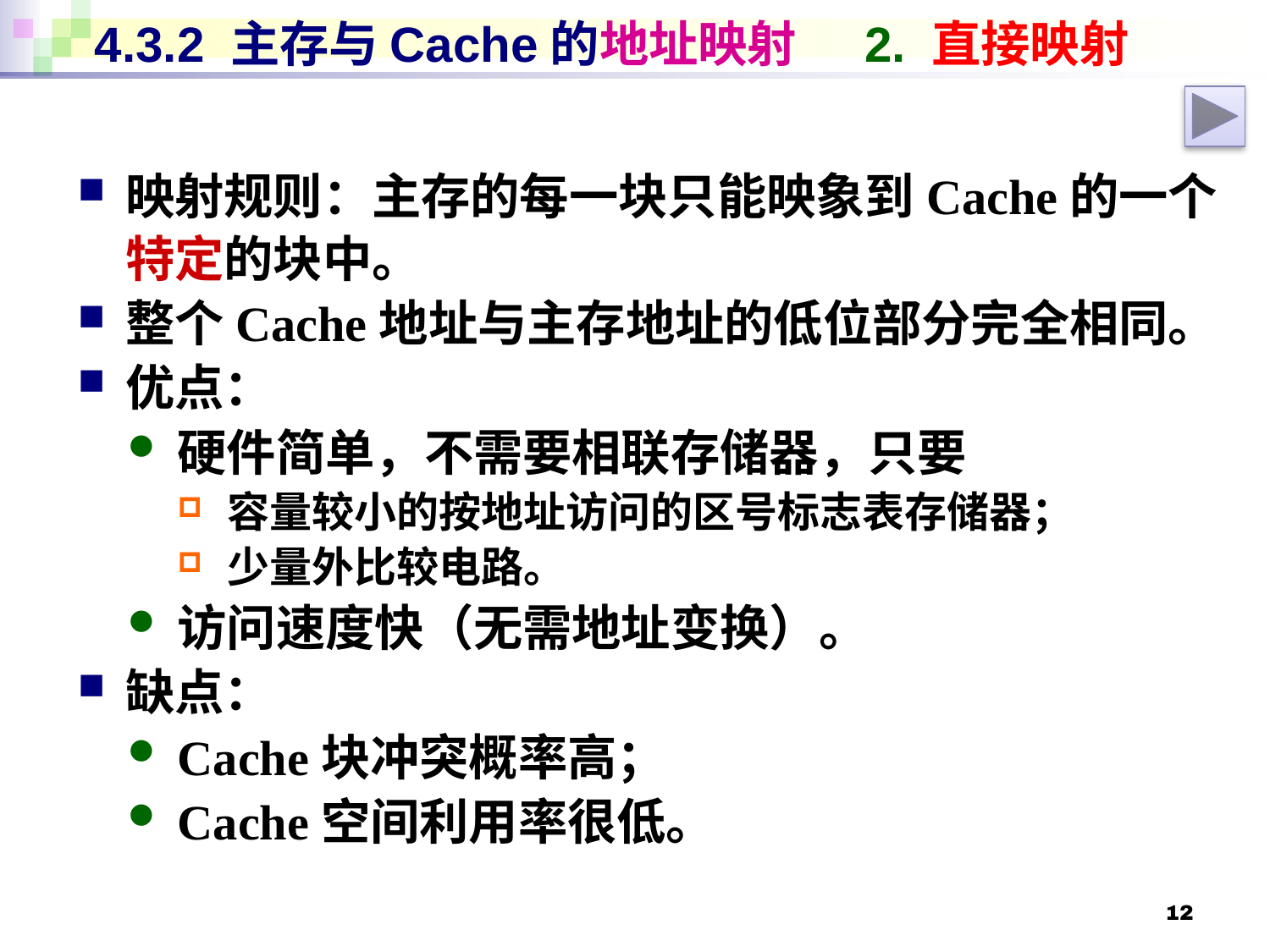

# 4.3.2 主存与Cache的地址映射     2. 直接映射

映射规则：主存的每一块只能映象到Cache的一个特定的块中。
整个Cache地址与主存地址的低位部分完全相同。
优点：
硬件简单，不需要相联存储器，只要
容量较小的按地址访问的区号标志表存储器；
少量外比较电路。
访问速度快（无需地址变换）。
缺点：
Cache块冲突概率高；
Cache空间利用率很低。
12